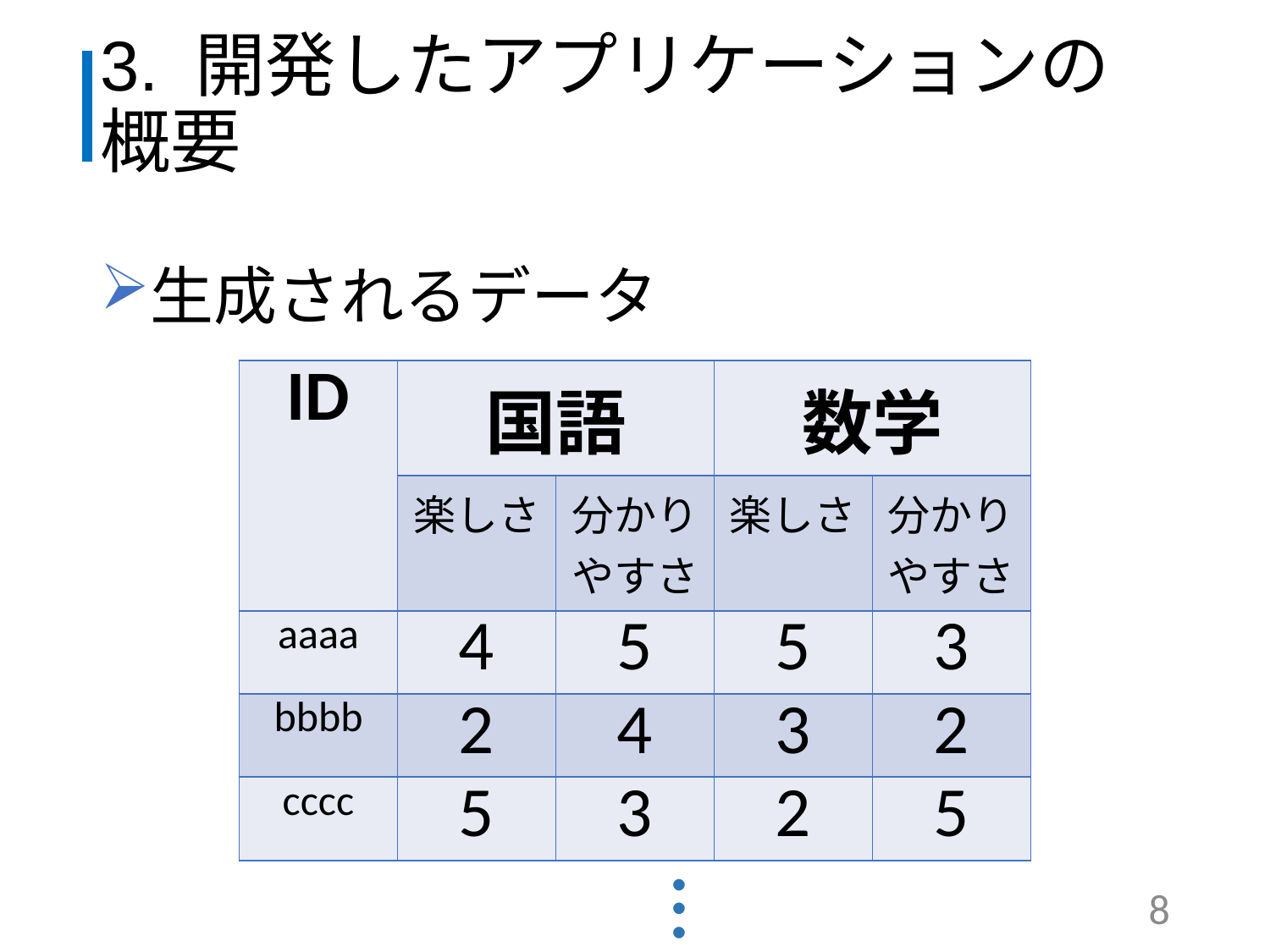

# 3. 開発したアプリケーションの概要
生成されるデータ
| ID | 国語 |  | 数学 |  |
| --- | --- | --- | --- | --- |
|  | 楽しさ | 分かりやすさ | 楽しさ | 分かりやすさ |
| aaaa | 4 | 5 | 5 | 3 |
| bbbb | 2 | 4 | 3 | 2 |
| cccc | 5 | 3 | 2 | 5 |
…
8